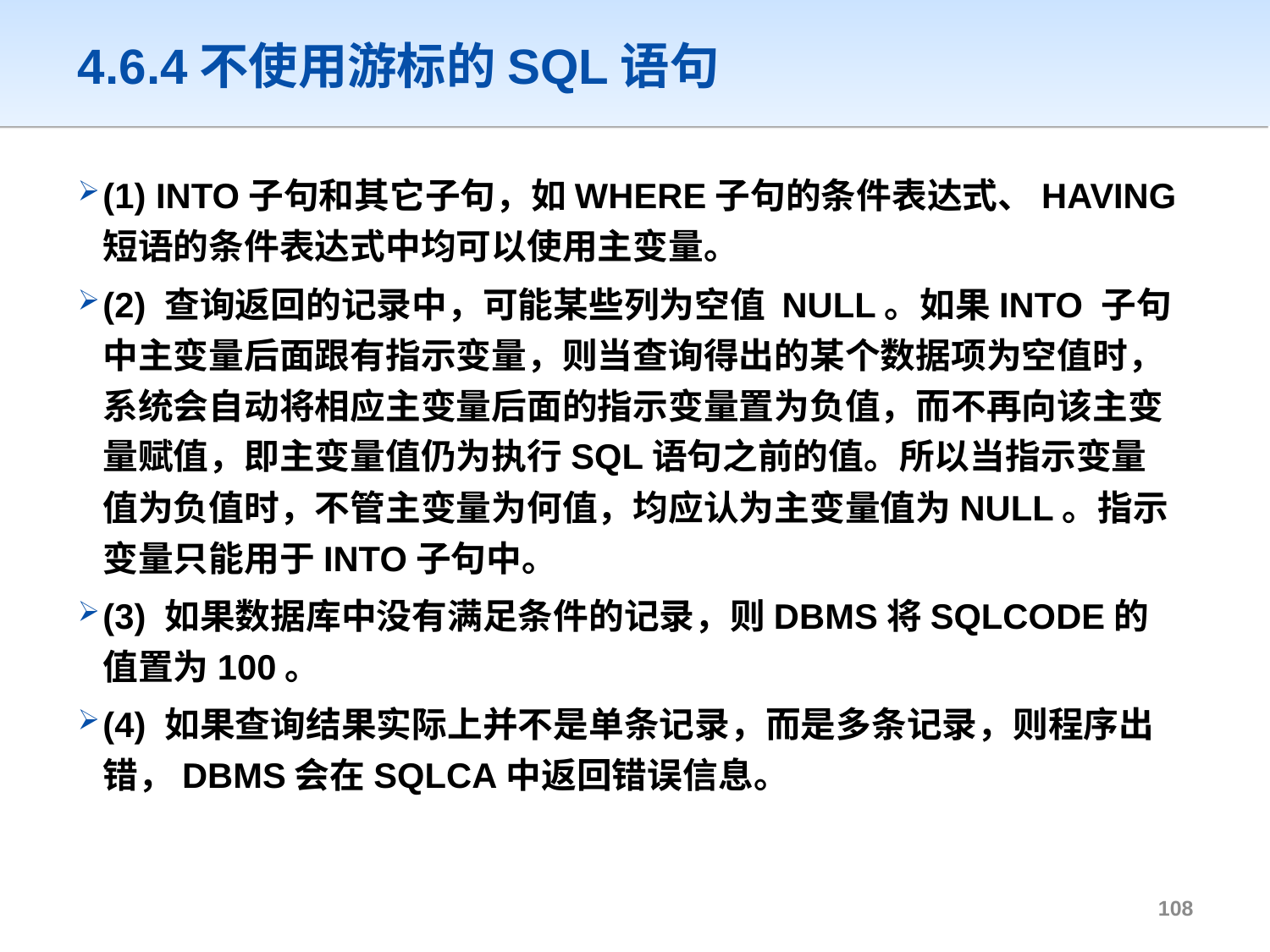

# 4.6.4不使用游标的SQL语句
(1) INTO子句和其它子句，如WHERE子句的条件表达式、HAVING短语的条件表达式中均可以使用主变量。
(2) 查询返回的记录中，可能某些列为空值 NULL。如果INTO 子句中主变量后面跟有指示变量，则当查询得出的某个数据项为空值时，系统会自动将相应主变量后面的指示变量置为负值，而不再向该主变量赋值，即主变量值仍为执行SQL语句之前的值。所以当指示变量值为负值时，不管主变量为何值，均应认为主变量值为NULL。指示变量只能用于INTO子句中。
(3) 如果数据库中没有满足条件的记录，则DBMS将SQLCODE的值置为100。
(4) 如果查询结果实际上并不是单条记录，而是多条记录，则程序出错，DBMS会在SQLCA中返回错误信息。

108